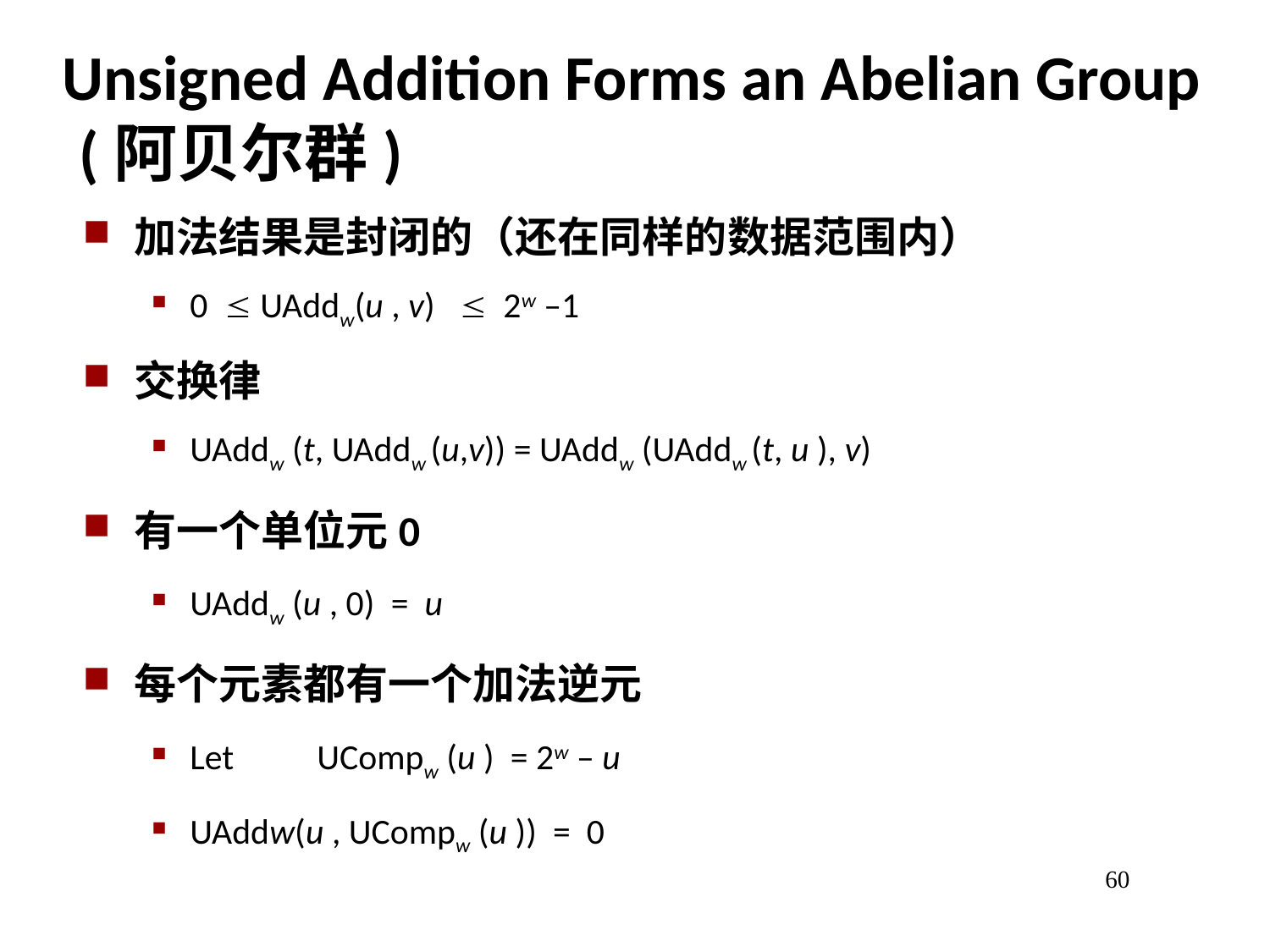

# Unsigned Addition Forms an Abelian Group (阿贝尔群)
加法结果是封闭的（还在同样的数据范围内）
0  ≤ UAddw(u , v)   ≤  2w –1
交换律
UAddw (t, UAddw (u,v)) = UAddw (UAddw (t, u ), v)
有一个单位元0
UAddw (u , 0)  =  u
每个元素都有一个加法逆元
Let 	UCompw (u )  = 2w – u
UAddw(u , UCompw (u ))  =  0

60